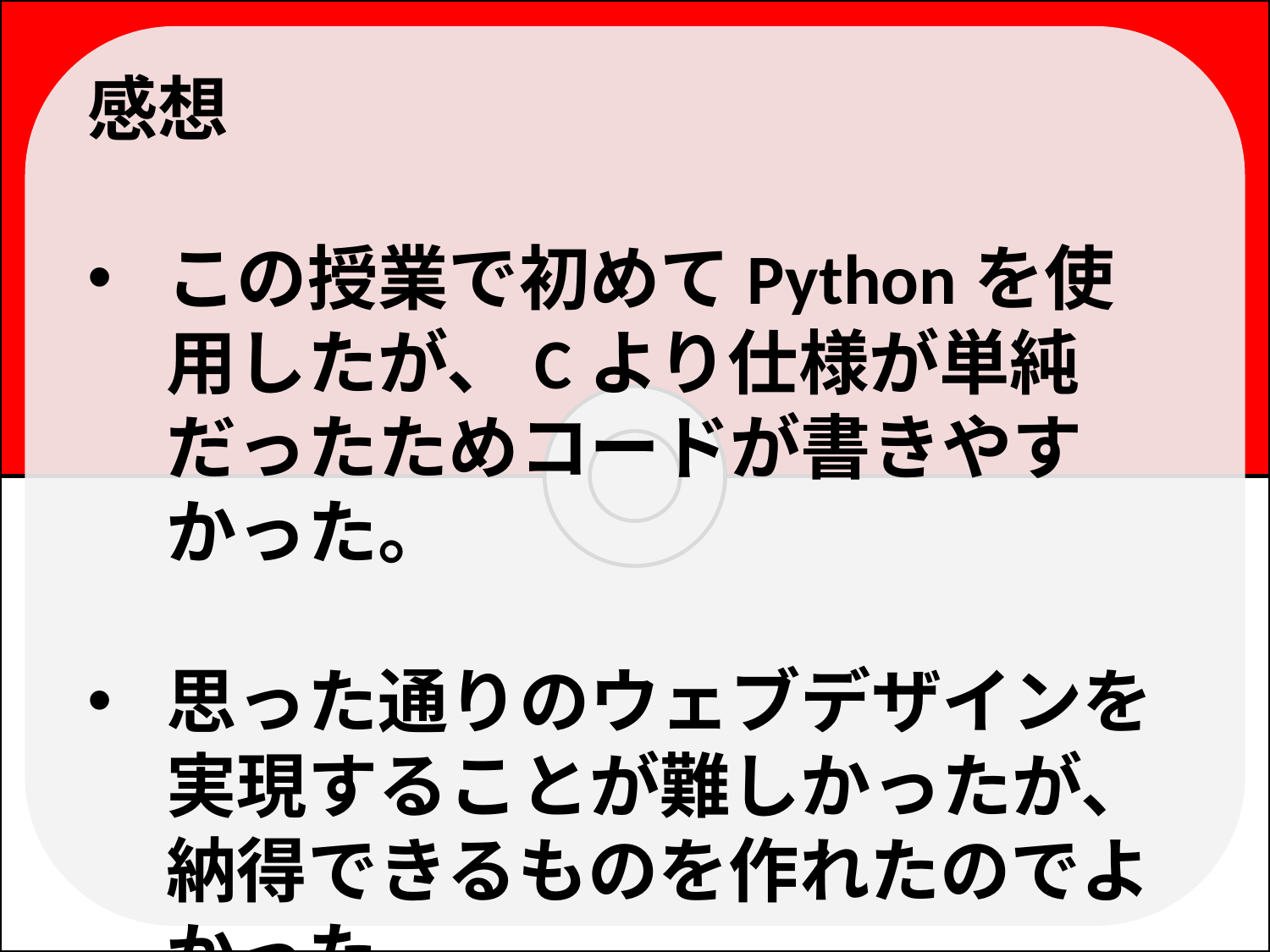

感想

この授業で初めてPythonを使用したが、Cより仕様が単純だったためコードが書きやすかった。

思った通りのウェブデザインを実現することが難しかったが、納得できるものを作れたのでよかった。